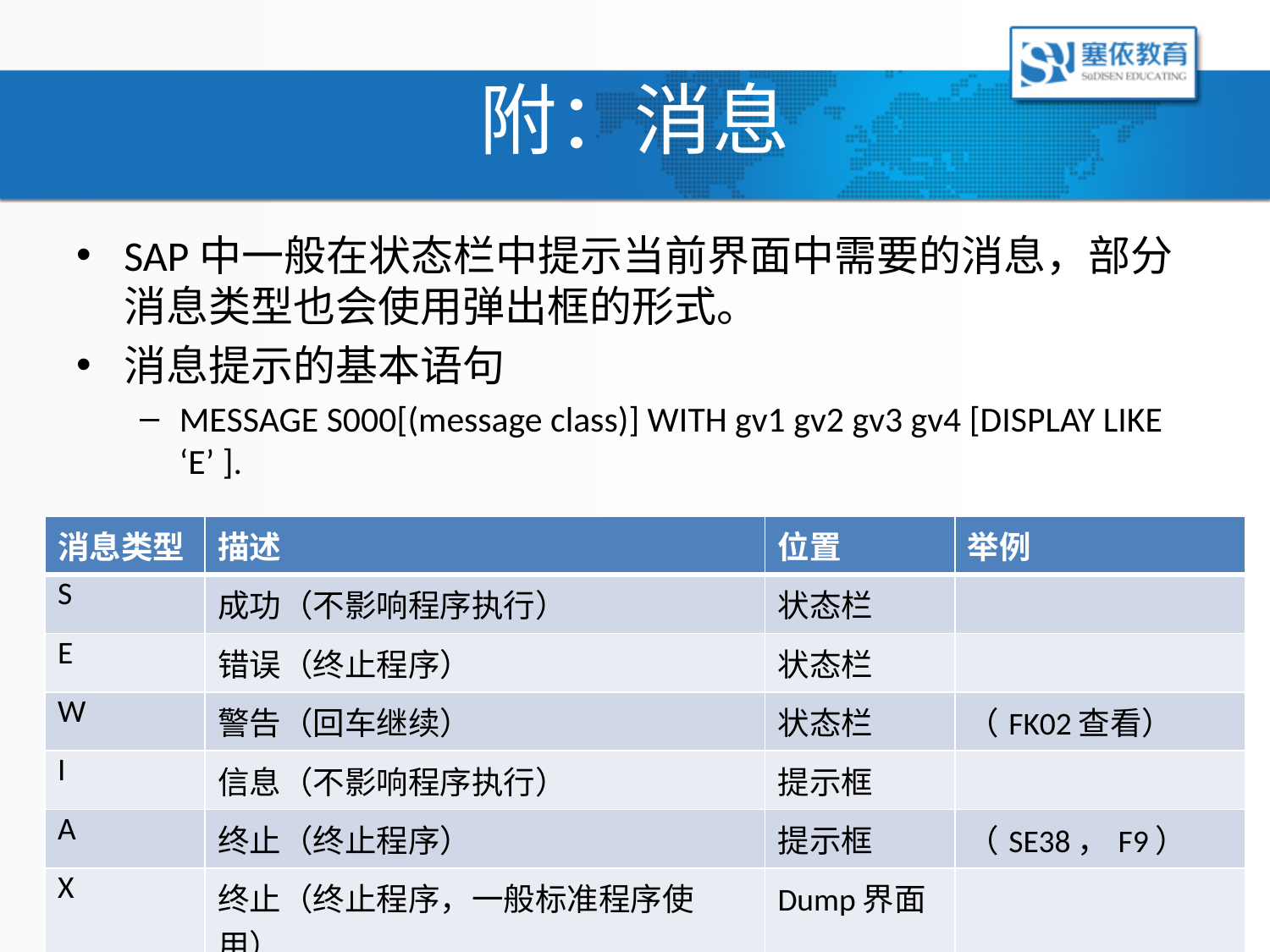

# 附：消息
SAP中一般在状态栏中提示当前界面中需要的消息，部分消息类型也会使用弹出框的形式。
消息提示的基本语句
MESSAGE S000[(message class)] WITH gv1 gv2 gv3 gv4 [DISPLAY LIKE ‘E’ ].

| 消息类型 | 描述 | 位置 | 举例 |
| --- | --- | --- | --- |
| S | 成功（不影响程序执行） | 状态栏 |  |
| E | 错误（终止程序） | 状态栏 |  |
| W | 警告（回车继续） | 状态栏 | （FK02查看） |
| I | 信息（不影响程序执行） | 提示框 |  |
| A | 终止（终止程序） | 提示框 | （SE38，F9） |
| X | 终止（终止程序，一般标准程序使用） | Dump界面 |  |